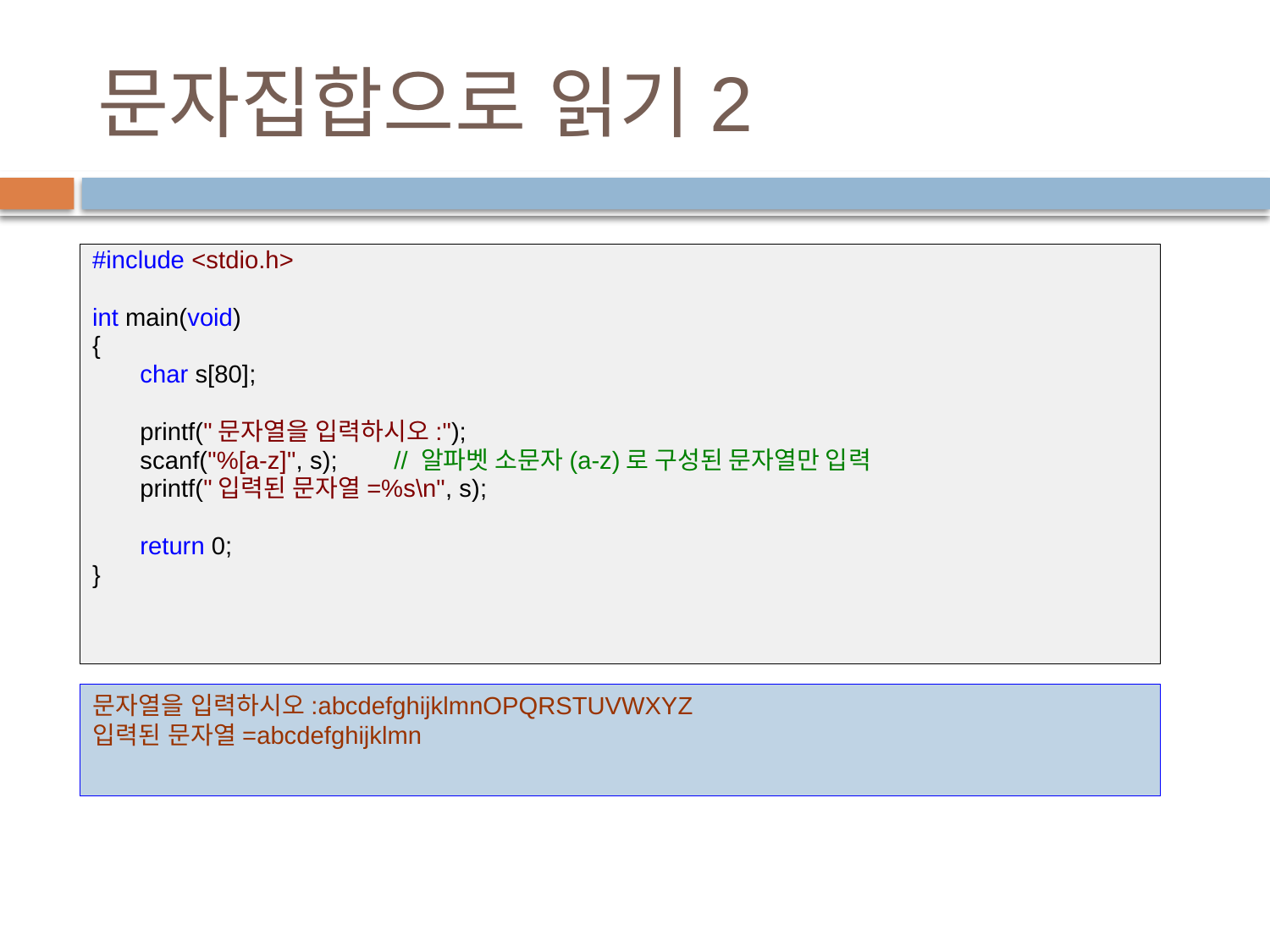

21
# 문자집합으로 읽기2
#include <stdio.h>

int main(void)
{
	char s[80];

	printf("문자열을 입력하시오:");
	scanf("%[a-z]", s);	// 알파벳 소문자(a-z)로 구성된 문자열만 입력
	printf("입력된 문자열=%s\n", s);

	return 0;
}
문자열을 입력하시오:abcdefghijklmnOPQRSTUVWXYZ
입력된 문자열=abcdefghijklmn